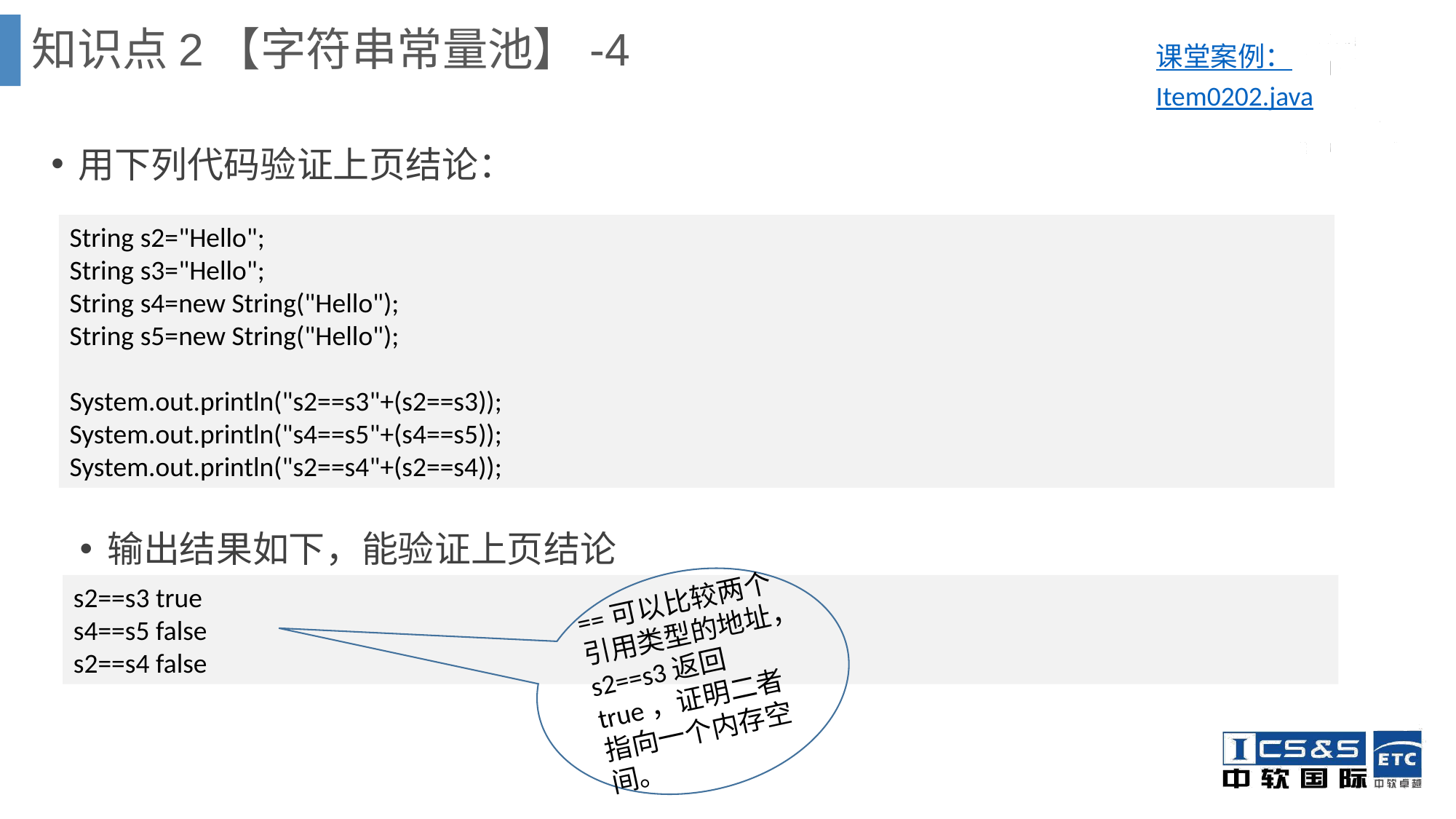

知识点2【字符串常量池】-4
课堂案例：Item0202.java
用下列代码验证上页结论：
String s2="Hello";
String s3="Hello";
String s4=new String("Hello");
String s5=new String("Hello");

System.out.println("s2==s3"+(s2==s3));
System.out.println("s4==s5"+(s4==s5));
System.out.println("s2==s4"+(s2==s4));
输出结果如下，能验证上页结论
==可以比较两个引用类型的地址，s2==s3返回true，证明二者指向一个内存空间。
s2==s3 true
s4==s5 false
s2==s4 false